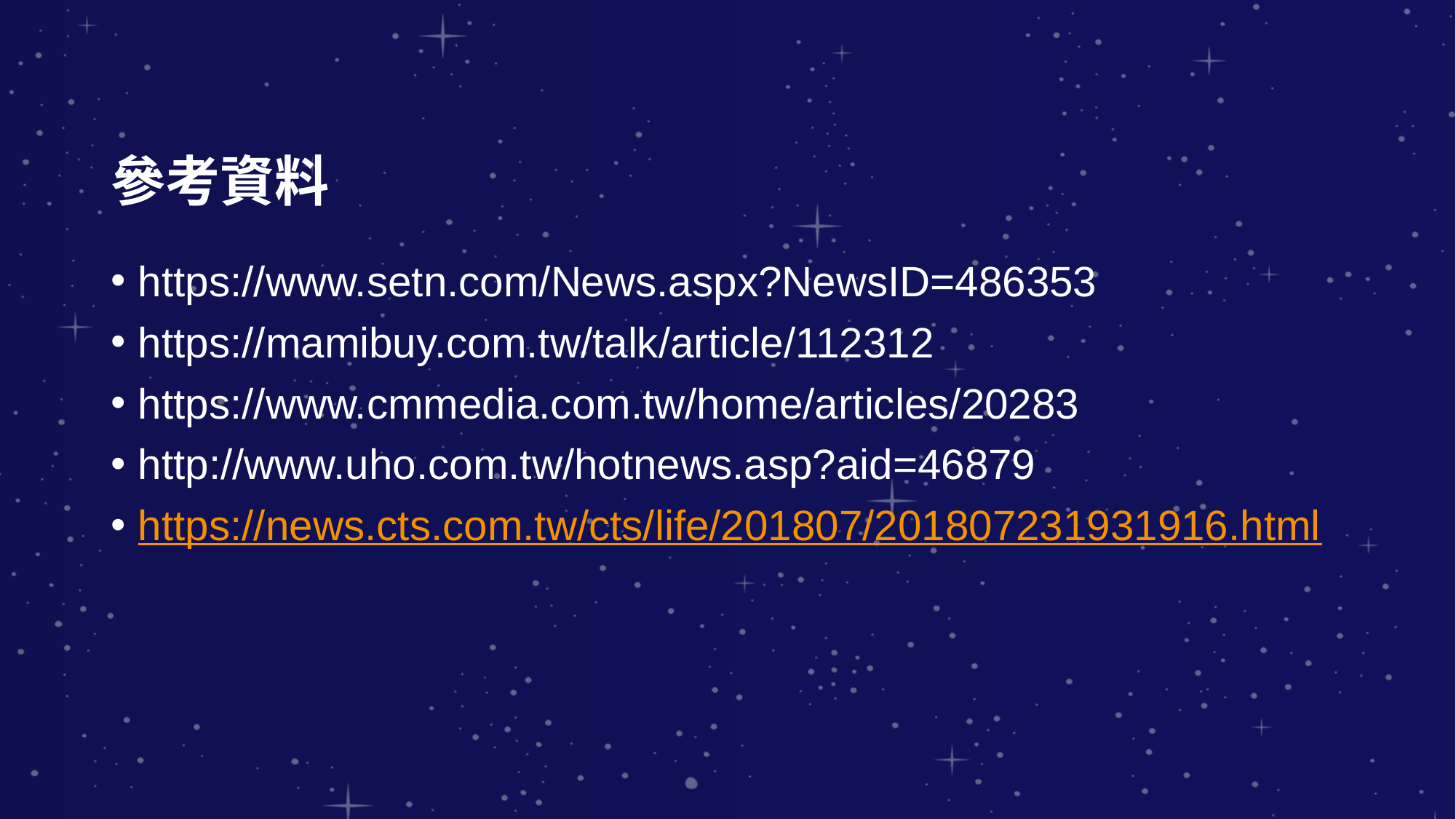

# 參考資料
https://www.setn.com/News.aspx?NewsID=486353
https://mamibuy.com.tw/talk/article/112312
https://www.cmmedia.com.tw/home/articles/20283
http://www.uho.com.tw/hotnews.asp?aid=46879
https://news.cts.com.tw/cts/life/201807/201807231931916.html